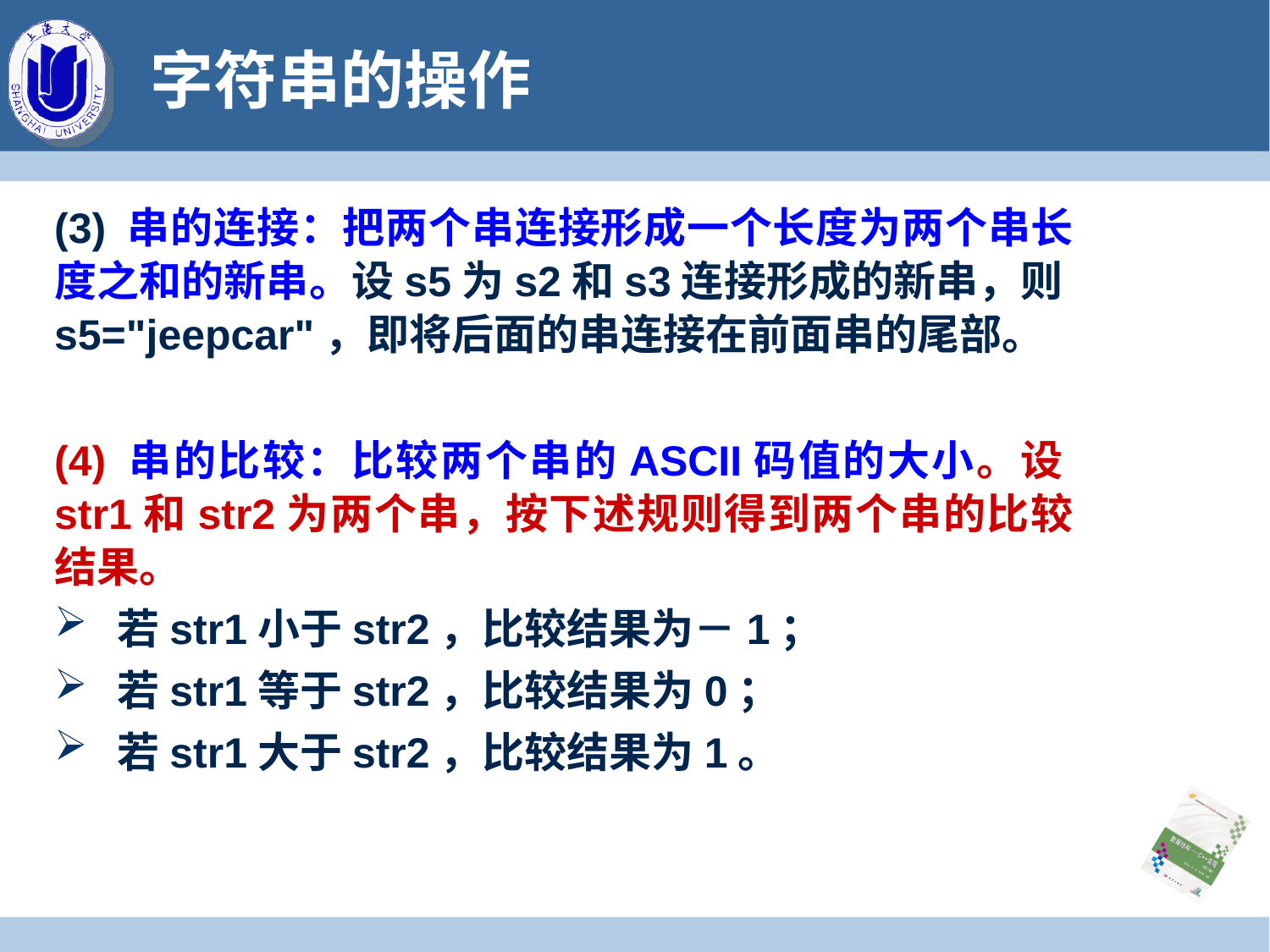

# 字符串的操作
(3) 串的连接：把两个串连接形成一个长度为两个串长度之和的新串。设s5为s2和s3连接形成的新串，则s5="jeepcar"，即将后面的串连接在前面串的尾部。

(4) 串的比较：比较两个串的ASCII码值的大小。设str1和str2为两个串，按下述规则得到两个串的比较结果。
  若str1小于str2，比较结果为－1；
  若str1等于str2，比较结果为0；
  若str1大于str2，比较结果为1。